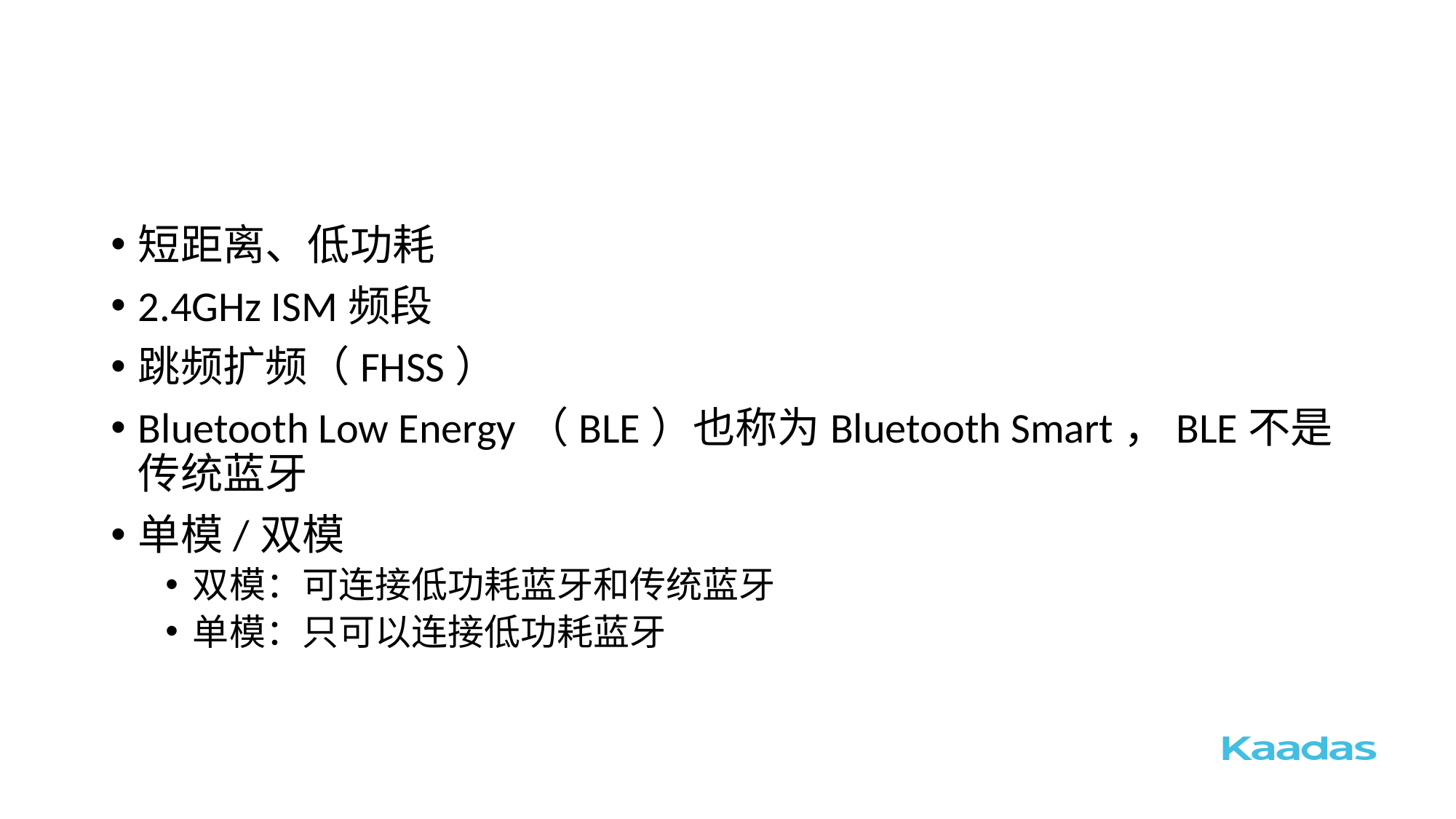

#
短距离、低功耗
2.4GHz ISM频段
跳频扩频（FHSS）
Bluetooth Low Energy（BLE）也称为Bluetooth Smart，BLE不是传统蓝牙
单模/双模
双模：可连接低功耗蓝牙和传统蓝牙
单模：只可以连接低功耗蓝牙